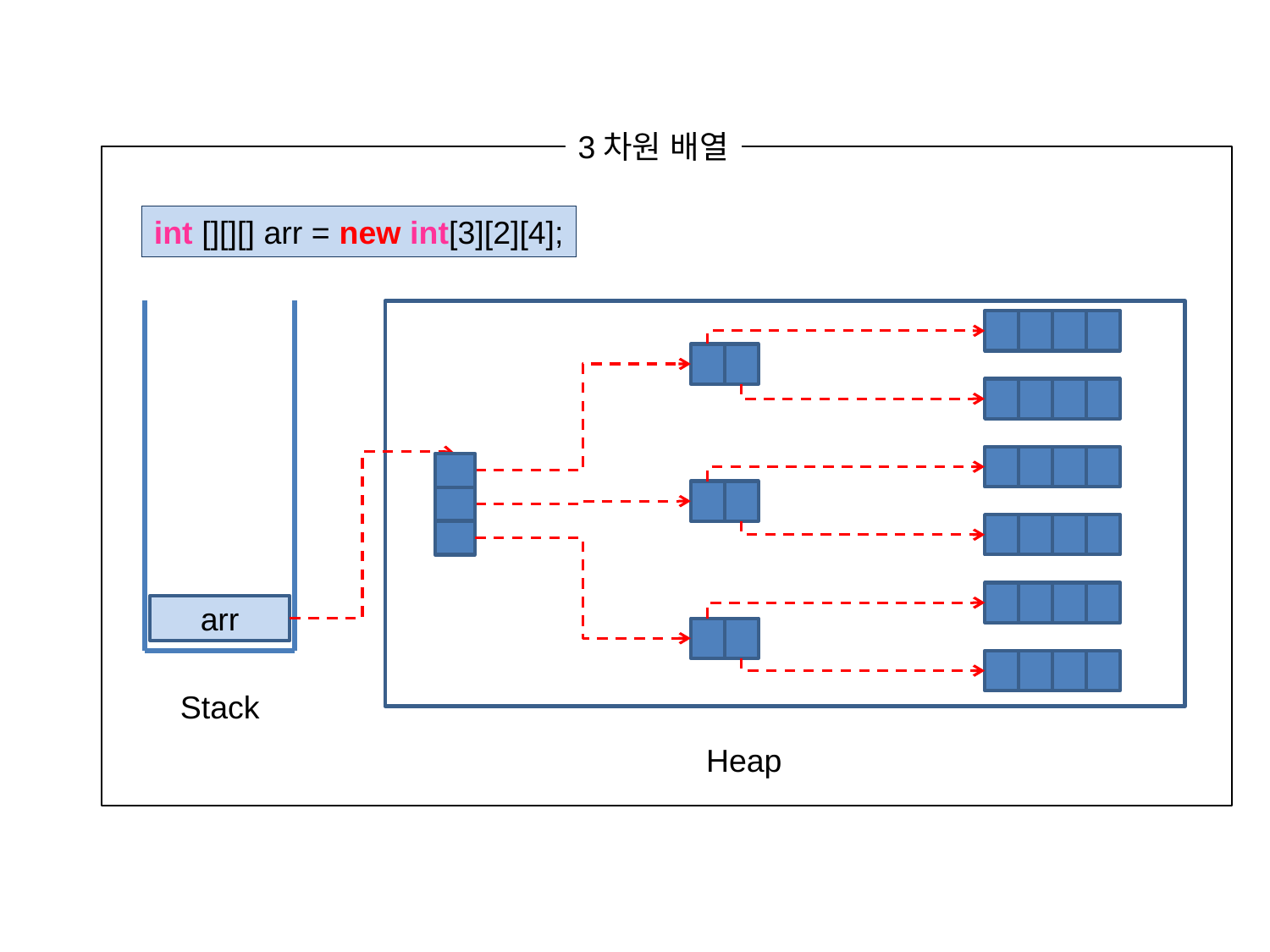

3차원 배열

int [][][] arr = new int[3][2][4];

arr

Stack
Heap